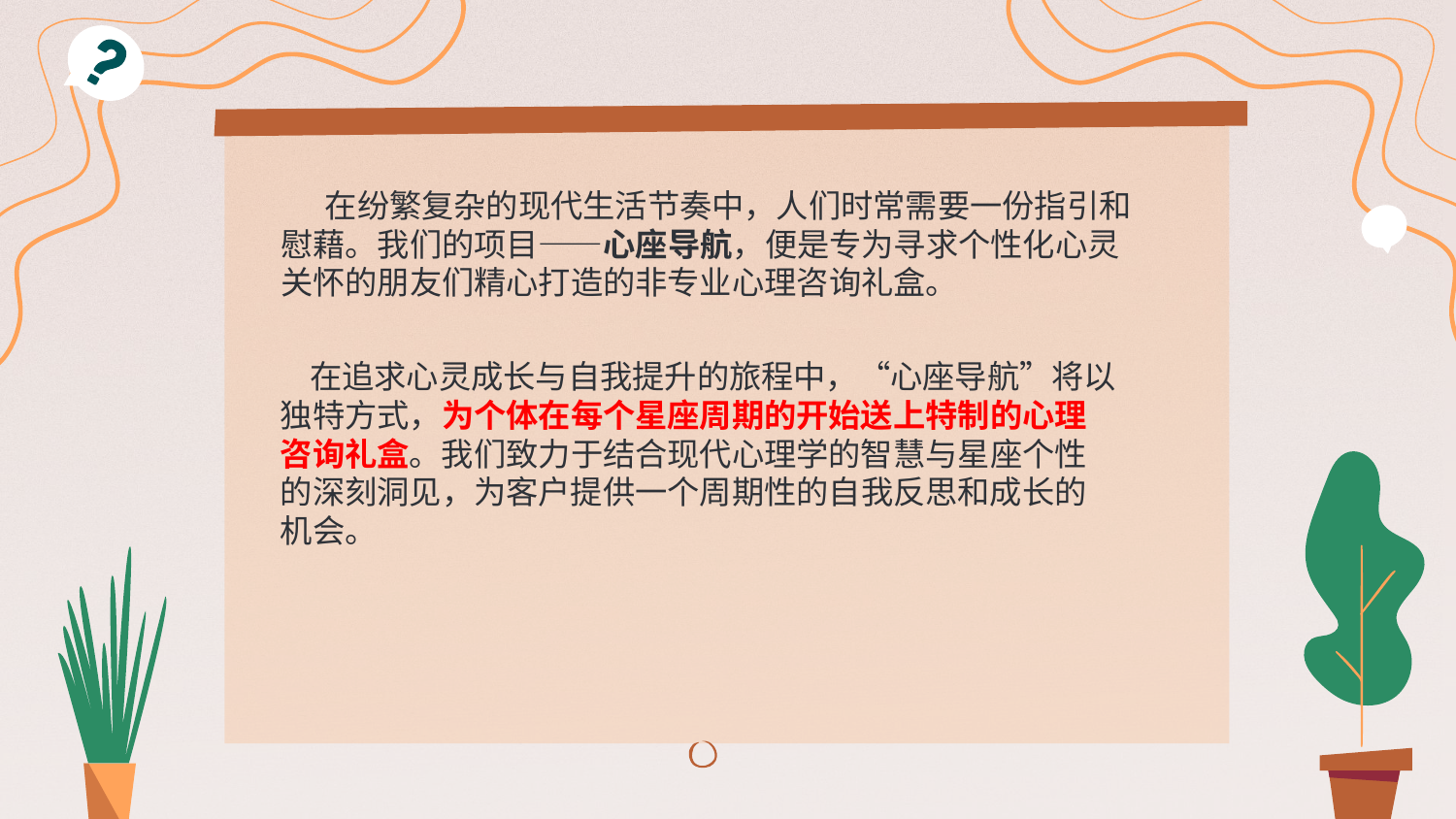

在纷繁复杂的现代生活节奏中，人们时常需要一份指引和慰藉。我们的项目——心座导航，便是专为寻求个性化心灵关怀的朋友们精心打造的非专业心理咨询礼盒。

   在追求心灵成长与自我提升的旅程中，“心座导航”将以独特方式，为个体在每个星座周期的开始送上特制的心理咨询礼盒。我们致力于结合现代心理学的智慧与星座个性的深刻洞见，为客户提供一个周期性的自我反思和成长的机会。